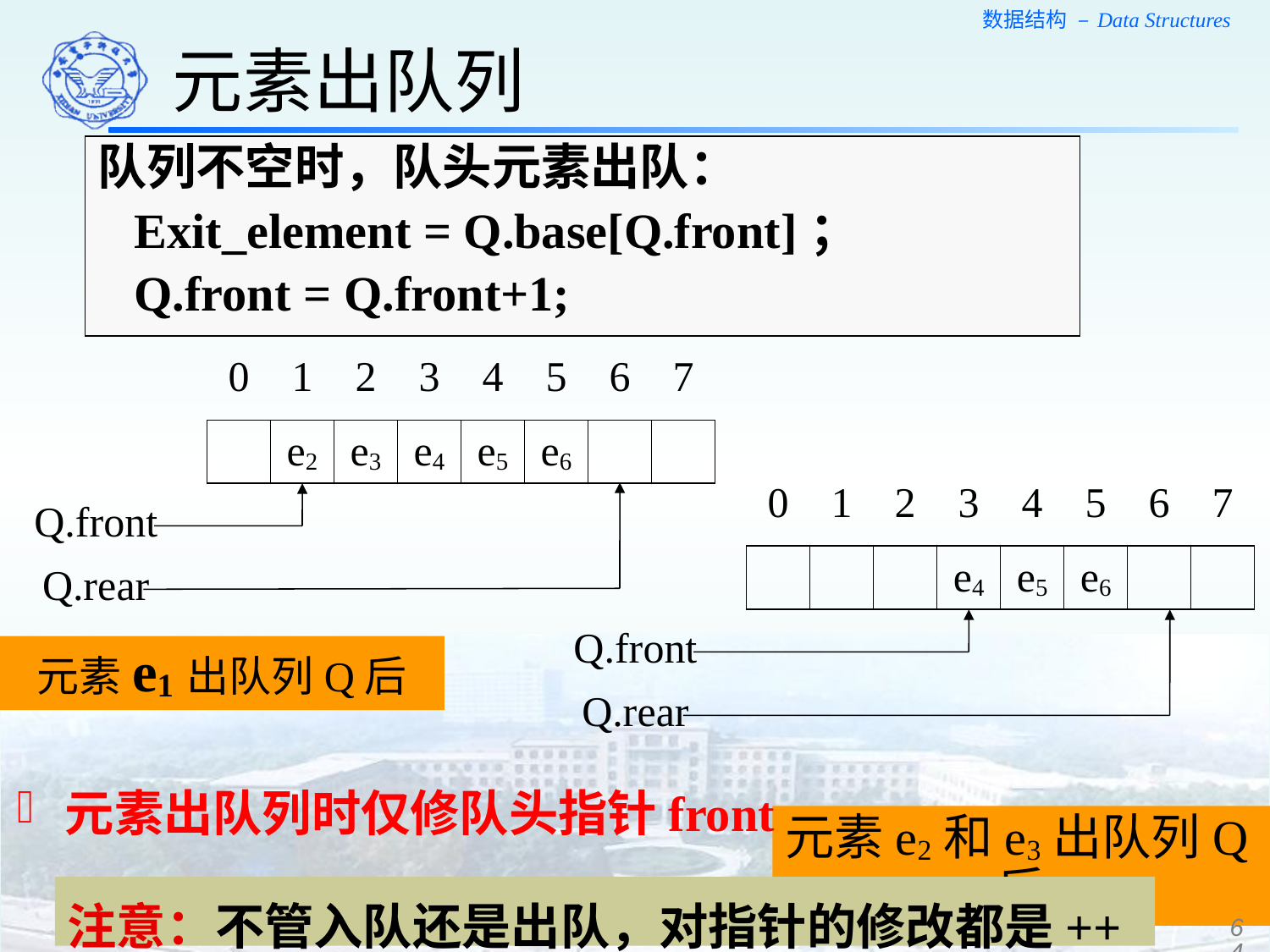

元素出队列
队列不空时，队头元素出队：
   Exit_element = Q.base[Q.front]；
   Q.front = Q.front+1;
0
1
2
3
4
5
6
7

e2
e3
e4
e5
e6

0
1
2
3
4
5
6
7

e4
e5
e6

Q.front

Q.rear

元素e2和e3出队列Q后

Q.front

Q.rear

元素e1出队列Q后
元素出队列时仅修队头指针front
注意：不管入队还是出队，对指针的修改都是++
64